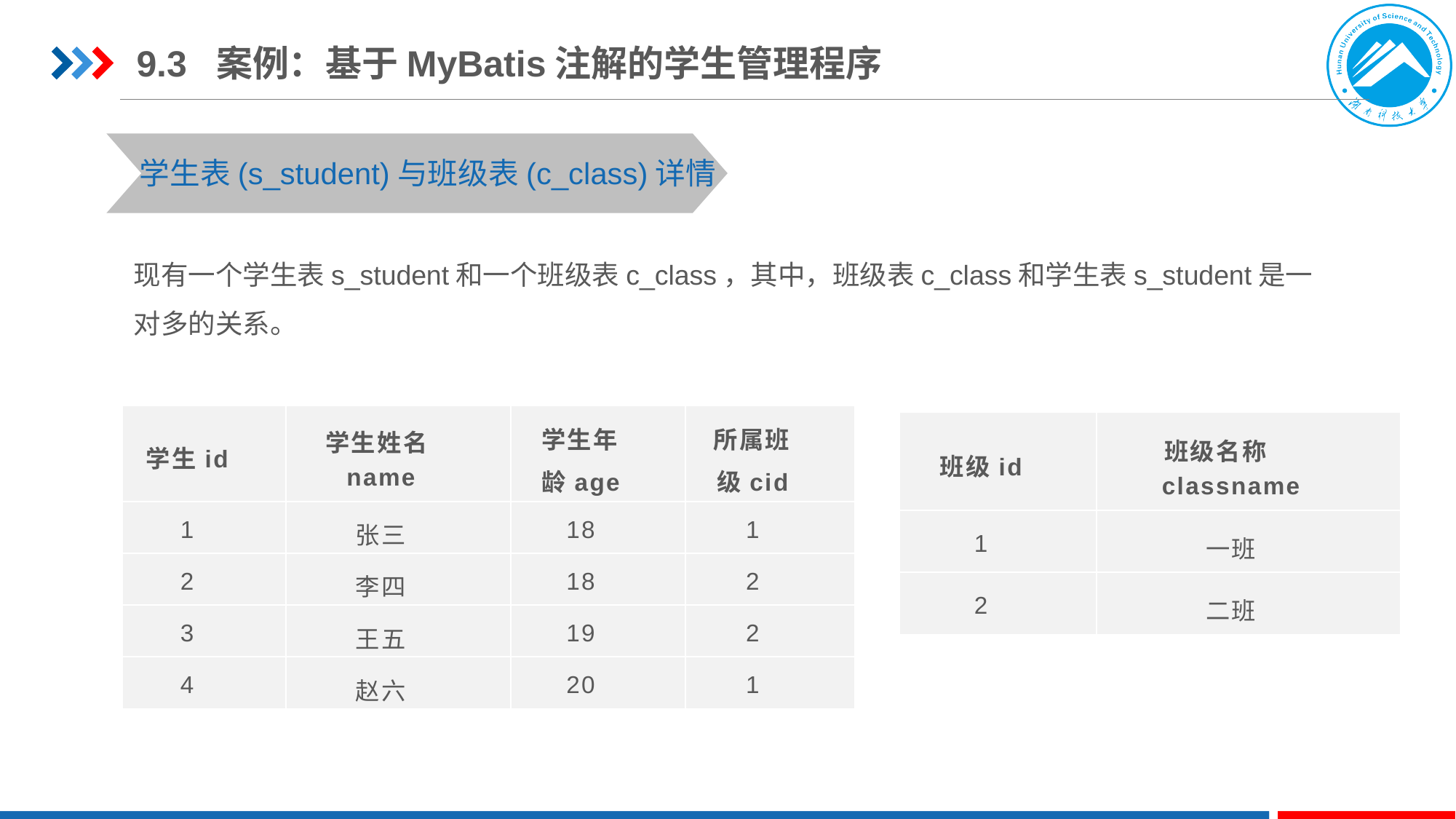

9.3  案例：基于MyBatis注解的学生管理程序

学生表(s_student)与班级表(c_class)详情
现有一个学生表s_student和一个班级表c_class，其中，班级表c_class和学生表s_student是一对多的关系。
| 学生id | 学生姓名 name | 学生年龄age | 所属班级cid |
| --- | --- | --- | --- |
| 1 | 张三 | 18 | 1 |
| 2 | 李四 | 18 | 2 |
| 3 | 王五 | 19 | 2 |
| 4 | 赵六 | 20 | 1 |
| 班级id | 班级名称 classname |
| --- | --- |
| 1 | 一班 |
| 2 | 二班 |